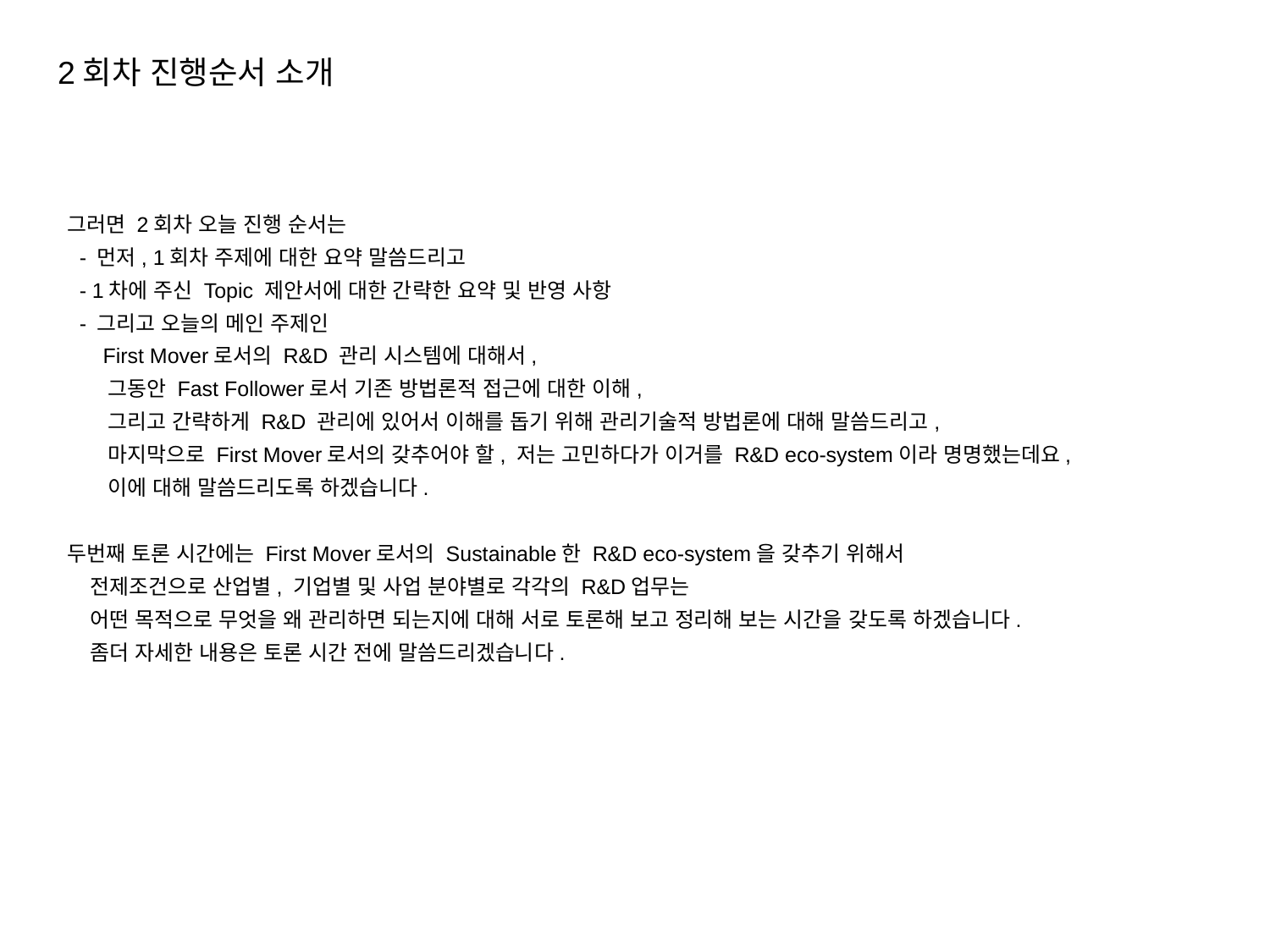

2회차 진행순서 소개
그러면 2회차 오늘 진행 순서는
  - 먼저, 1회차 주제에 대한 요약 말씀드리고
  - 1차에 주신 Topic 제안서에 대한 간략한 요약 및 반영 사항
  - 그리고 오늘의 메인 주제인
      First Mover로서의 R&D 관리 시스템에 대해서,
      그동안 Fast Follower로서 기존 방법론적 접근에 대한 이해,
      그리고 간략하게 R&D 관리에 있어서 이해를 돕기 위해 관리기술적 방법론에 대해 말씀드리고,
      마지막으로 First Mover로서의 갖추어야 할, 저는 고민하다가 이거를 R&D eco-system이라 명명했는데요,
      이에 대해 말씀드리도록 하겠습니다.

두번째 토론 시간에는 First Mover로서의 Sustainable한 R&D eco-system을 갖추기 위해서
   전제조건으로 산업별, 기업별 및 사업 분야별로 각각의 R&D업무는
   어떤 목적으로 무엇을 왜 관리하면 되는지에 대해 서로 토론해 보고 정리해 보는 시간을 갖도록 하겠습니다.
   좀더 자세한 내용은 토론 시간 전에 말씀드리겠습니다.